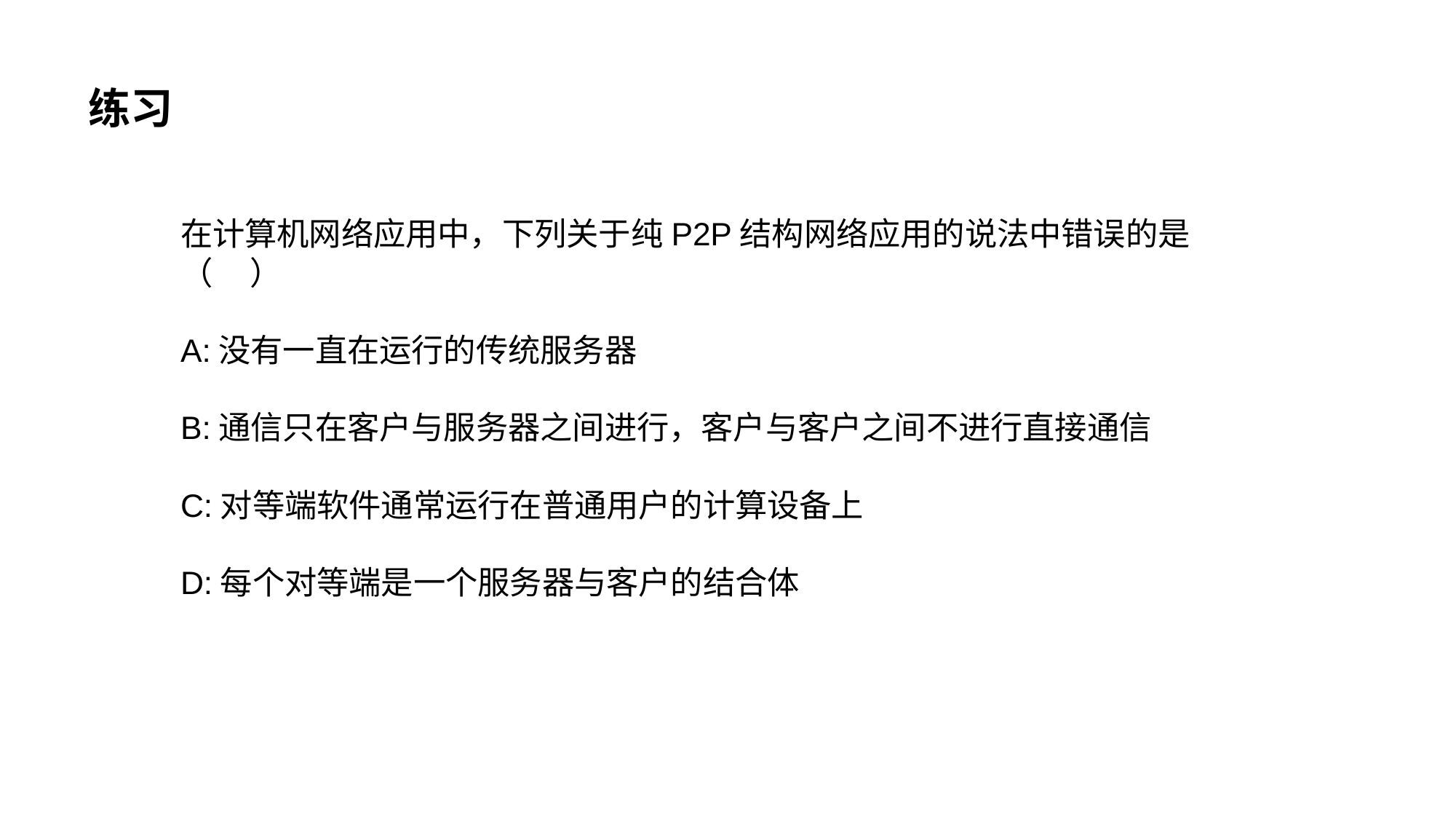

# 练习
在计算机网络应用中，下列关于纯P2P结构网络应用的说法中错误的是（B）

A:没有一直在运行的传统服务器

B:通信只在客户与服务器之间进行，客户与客户之间不进行直接通信

C:对等端软件通常运行在普通用户的计算设备上

D:每个对等端是一个服务器与客户的结合体